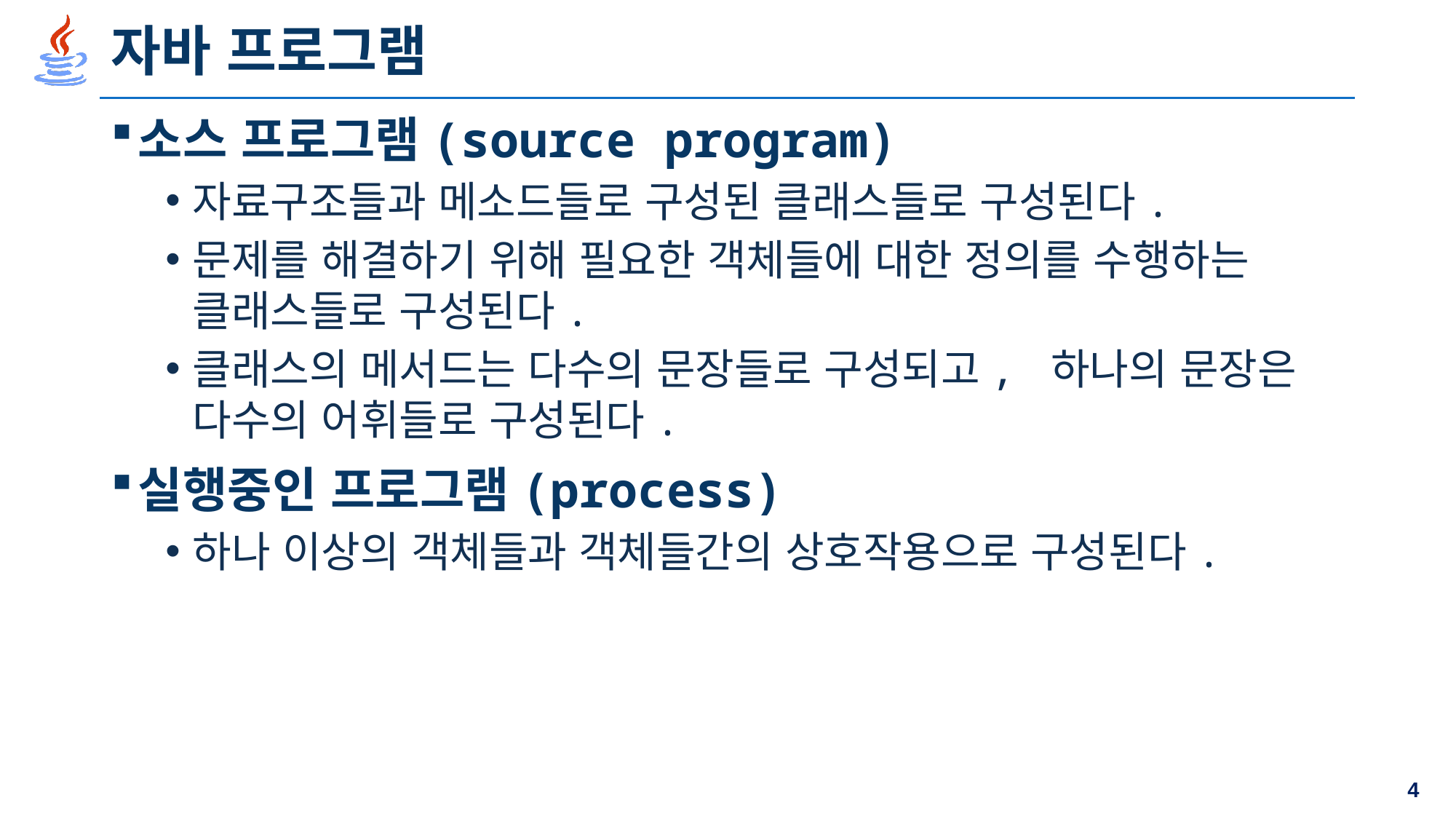

# 자바 프로그램
소스 프로그램(source program)
자료구조들과 메소드들로 구성된 클래스들로 구성된다.
문제를 해결하기 위해 필요한 객체들에 대한 정의를 수행하는 클래스들로 구성된다.
클래스의 메서드는 다수의 문장들로 구성되고, 하나의 문장은 다수의 어휘들로 구성된다.
실행중인 프로그램(process)
하나 이상의 객체들과 객체들간의 상호작용으로 구성된다.
4